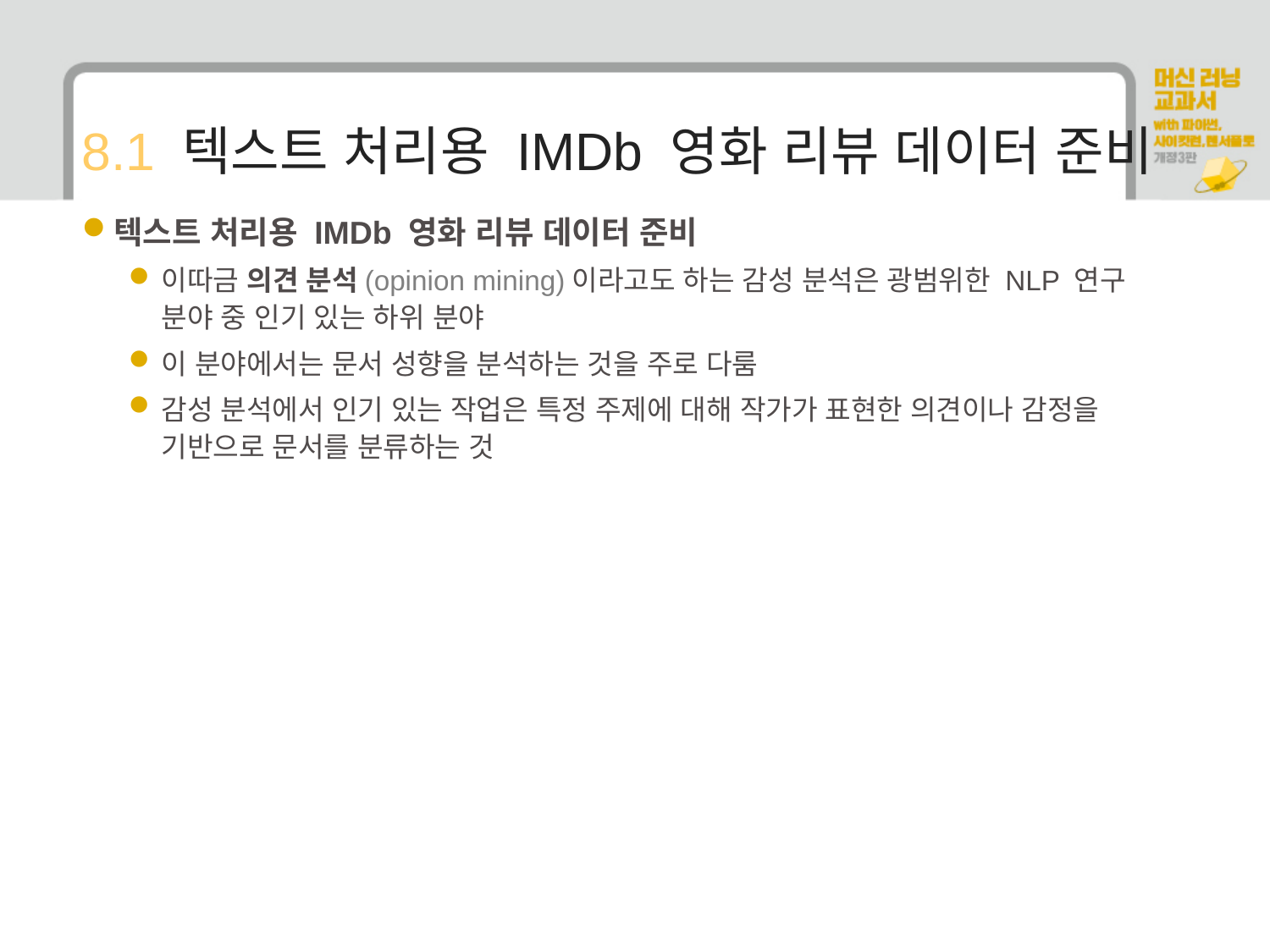

# 8.1 텍스트 처리용 IMDb 영화 리뷰 데이터 준비
텍스트 처리용 IMDb 영화 리뷰 데이터 준비
이따금 의견 분석(opinion mining)이라고도 하는 감성 분석은 광범위한 NLP 연구 분야 중 인기 있는 하위 분야
이 분야에서는 문서 성향을 분석하는 것을 주로 다룸
감성 분석에서 인기 있는 작업은 특정 주제에 대해 작가가 표현한 의견이나 감정을 기반으로 문서를 분류하는 것